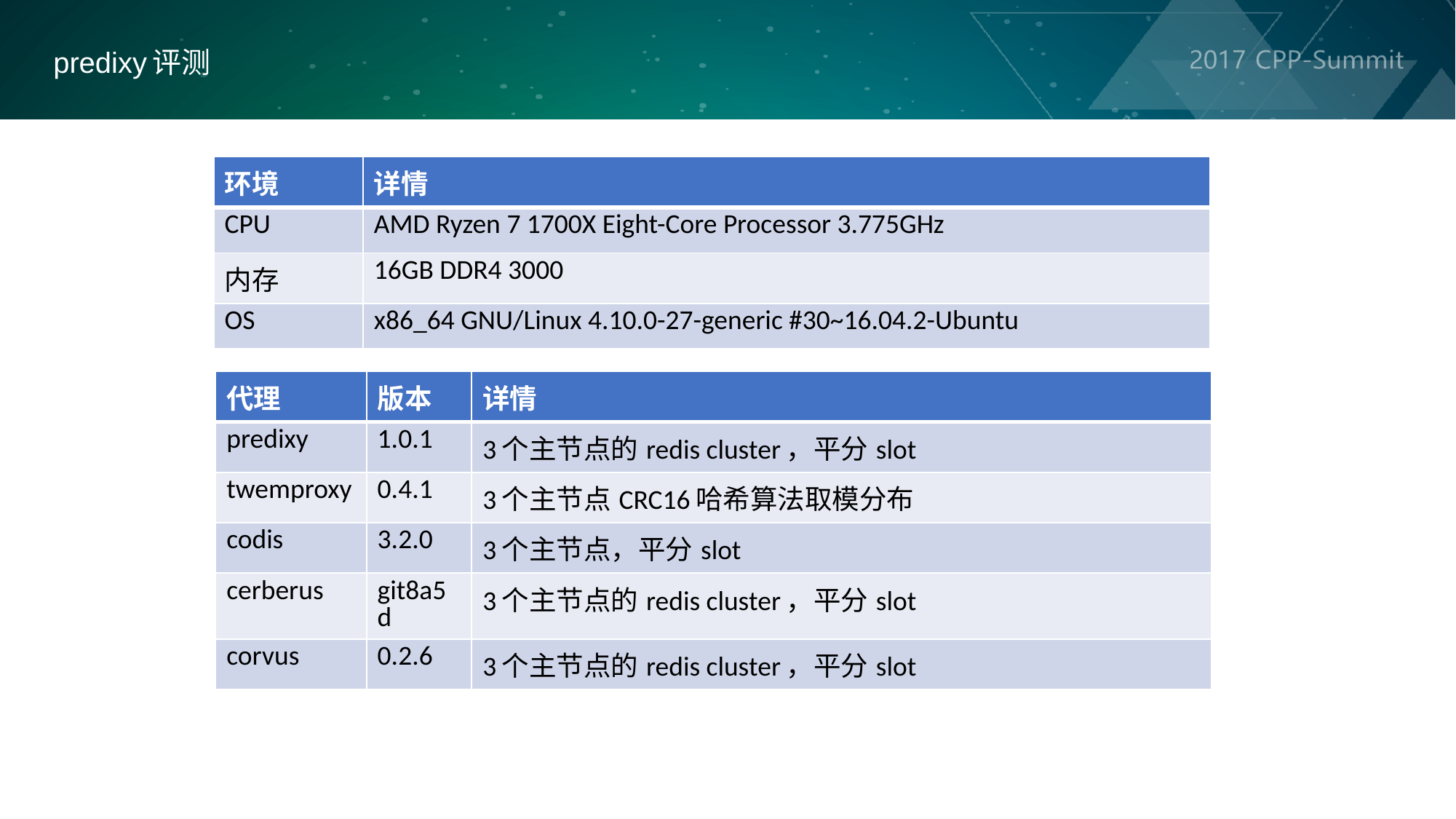

predixy评测
| 环境 | 详情 |
| --- | --- |
| CPU | AMD Ryzen 7 1700X Eight-Core Processor 3.775GHz |
| 内存 | 16GB DDR4 3000 |
| OS | x86\_64 GNU/Linux 4.10.0-27-generic #30~16.04.2-Ubuntu |
| 代理 | 版本 | 详情 |
| --- | --- | --- |
| predixy | 1.0.1 | 3个主节点的redis cluster，平分slot |
| twemproxy | 0.4.1 | 3个主节点CRC16哈希算法取模分布 |
| codis | 3.2.0 | 3个主节点，平分slot |
| cerberus | git8a5d | 3个主节点的redis cluster，平分slot |
| corvus | 0.2.6 | 3个主节点的redis cluster，平分slot |